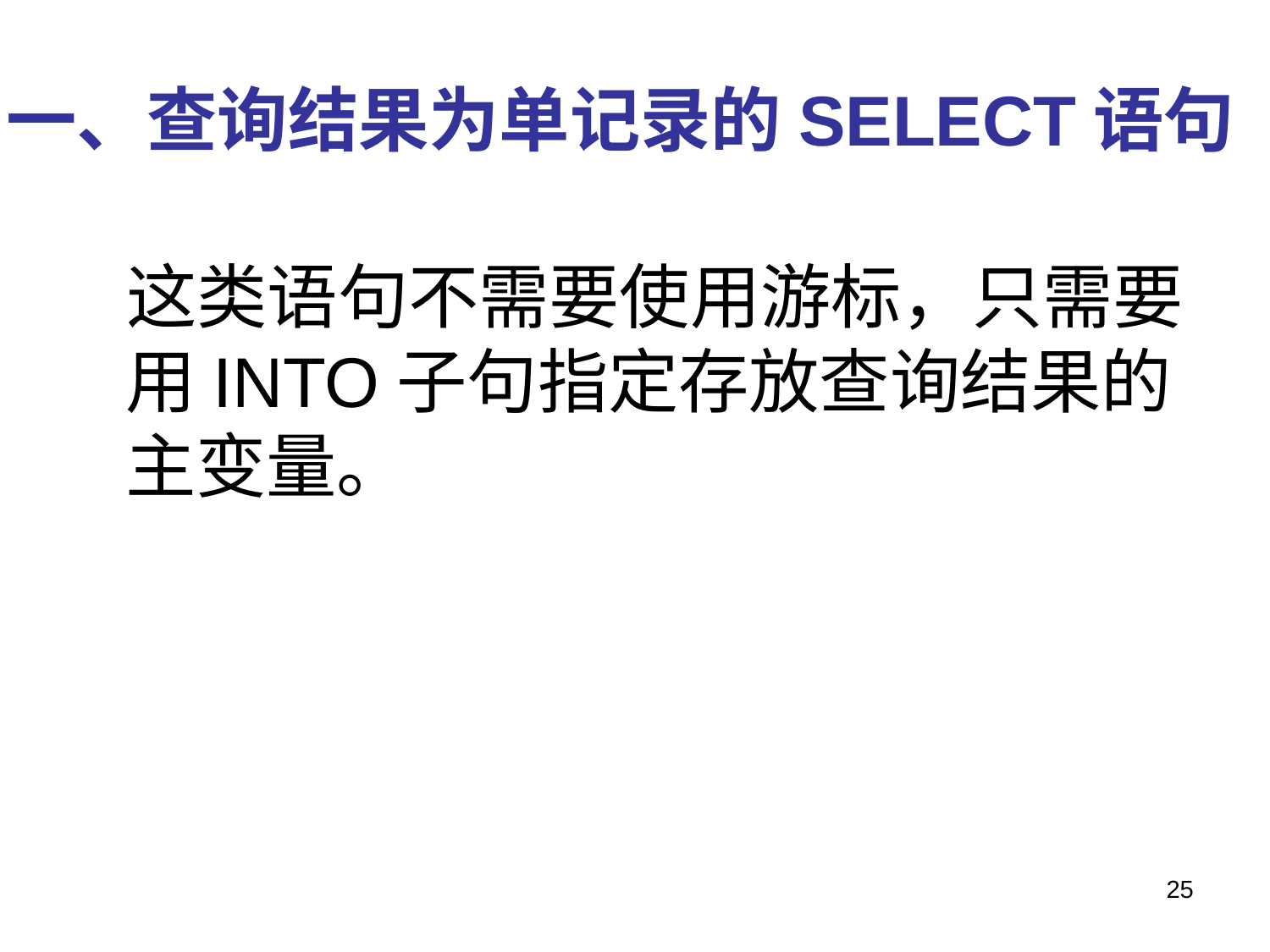

# 一、查询结果为单记录的SELECT语句
  这类语句不需要使用游标，只需要用INTO子句指定存放查询结果的主变量。

25